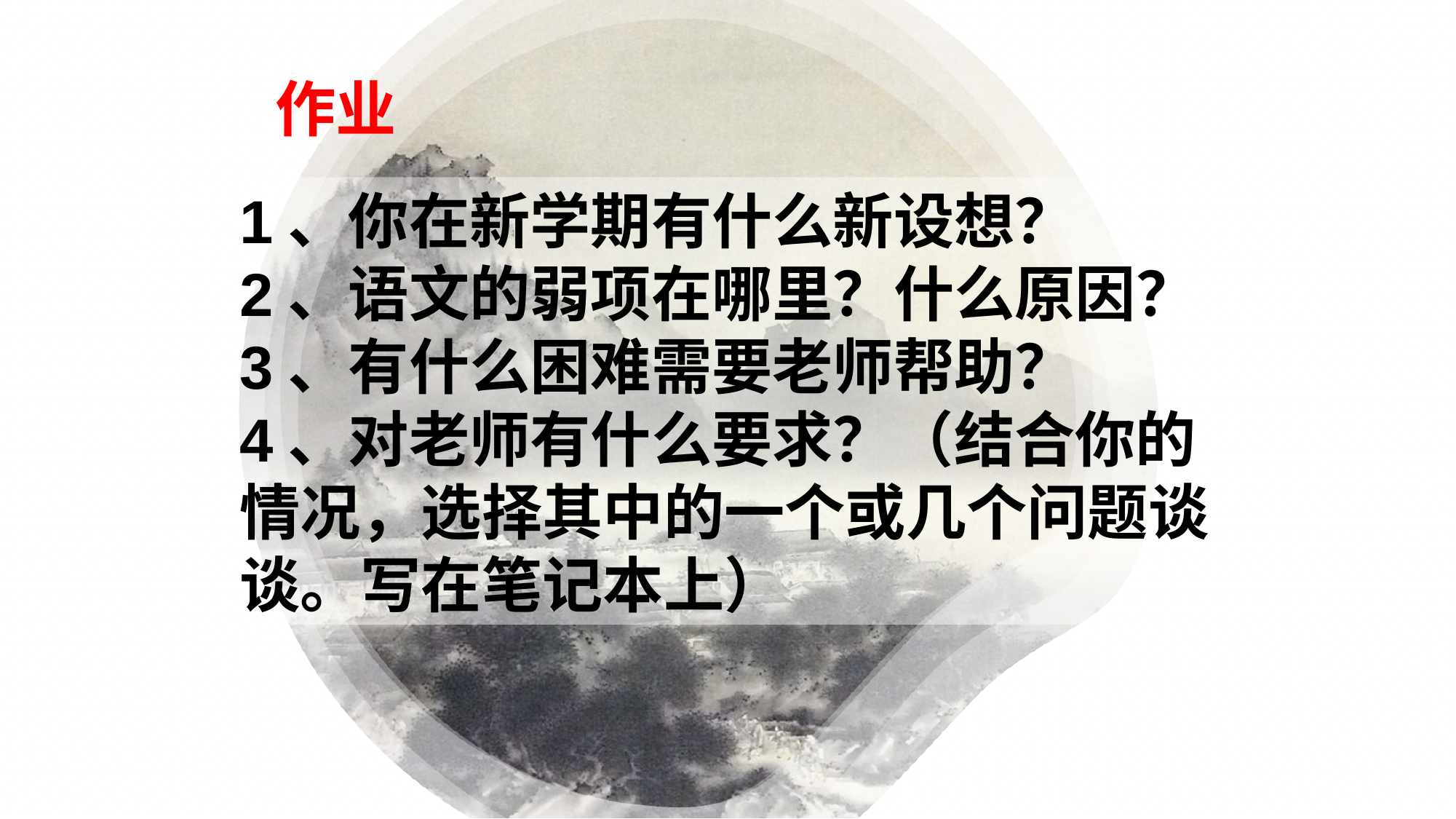

作业：
1、你在新学期有什么新设想？
2、语文的弱项在哪里？什么原因？
3、有什么困难需要老师帮助？
4、对老师有什么要求？（结合你的情况，选择其中的一个或几个问题谈谈。写在笔记本上）